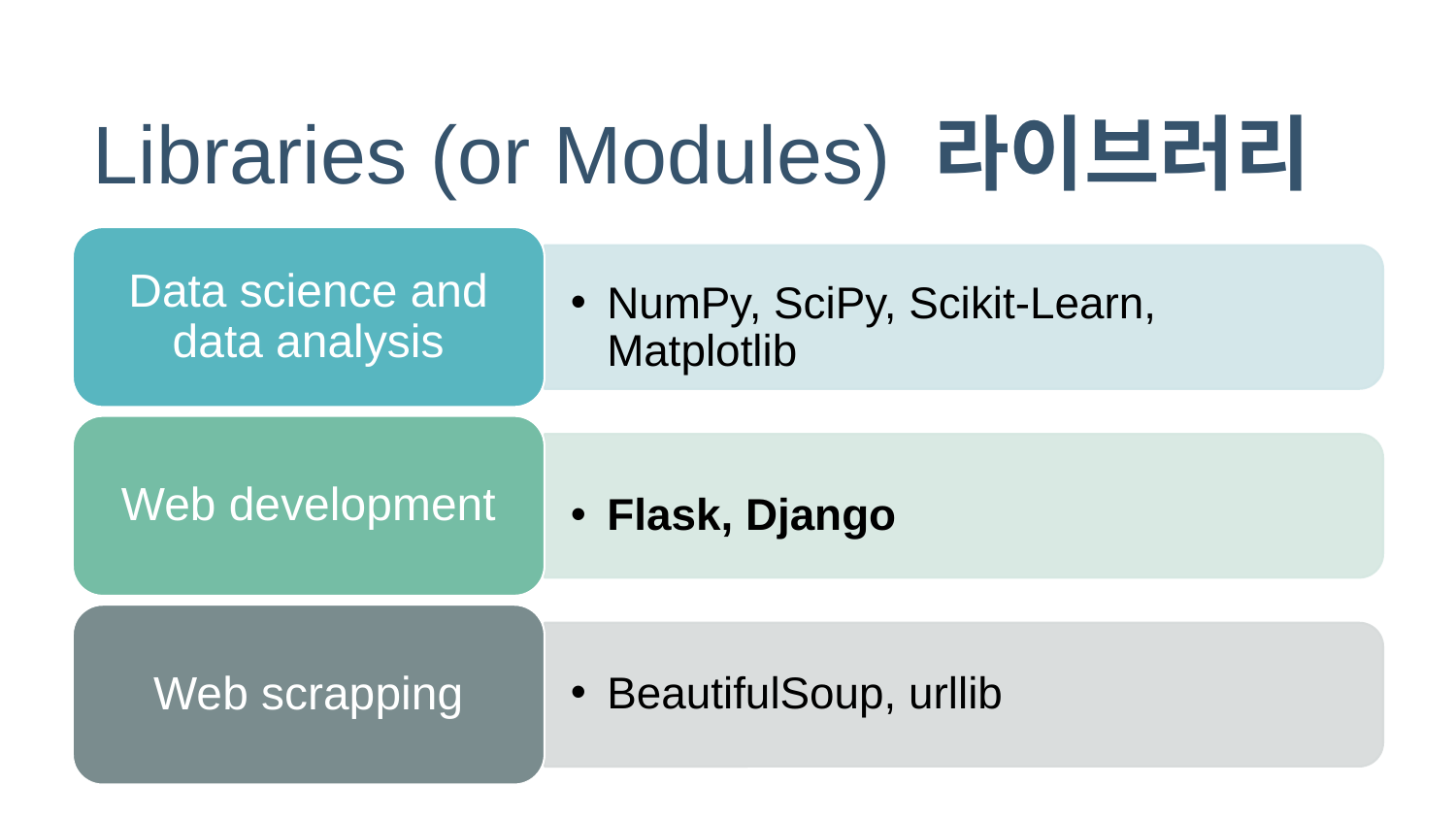

# Libraries (or Modules) 라이브러리

Data science and data analysis
NumPy, SciPy, Scikit-Learn, Matplotlib

Web development
Flask, Django

Web scrapping
BeautifulSoup, urllib